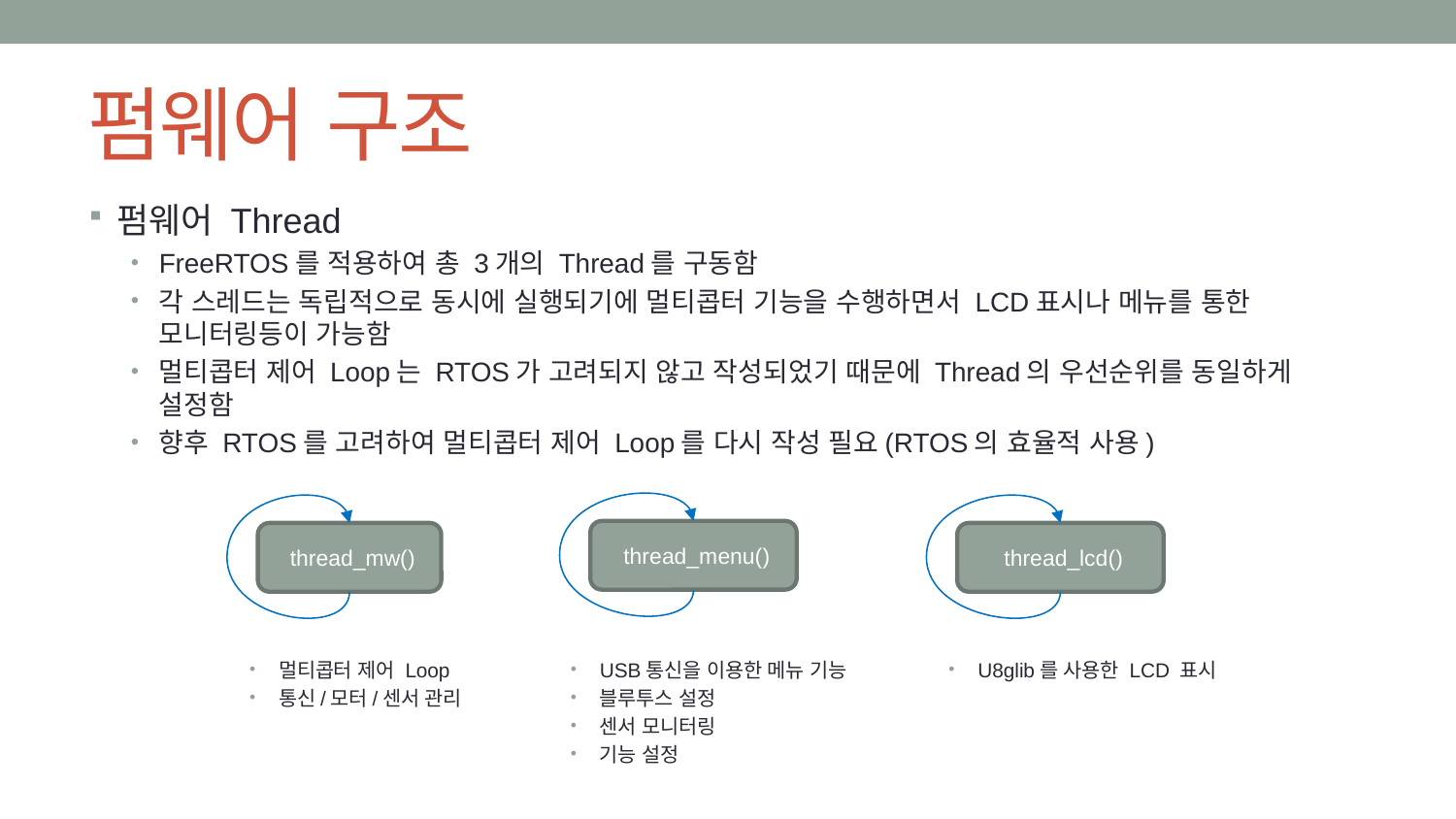

# 펌웨어 구조
펌웨어 Thread
FreeRTOS를 적용하여 총 3개의 Thread를 구동함
각 스레드는 독립적으로 동시에 실행되기에 멀티콥터 기능을 수행하면서 LCD표시나 메뉴를 통한 모니터링등이 가능함
멀티콥터 제어 Loop는 RTOS가 고려되지 않고 작성되었기 때문에 Thread의 우선순위를 동일하게 설정함
향후 RTOS를 고려하여 멀티콥터 제어 Loop를 다시 작성 필요(RTOS의 효율적 사용)
 thread_menu()
 thread_mw()
 thread_lcd()
멀티콥터 제어 Loop
통신/모터/센서 관리

USB통신을 이용한 메뉴 기능
블루투스 설정
센서 모니터링
기능 설정

U8glib를 사용한 LCD 표시